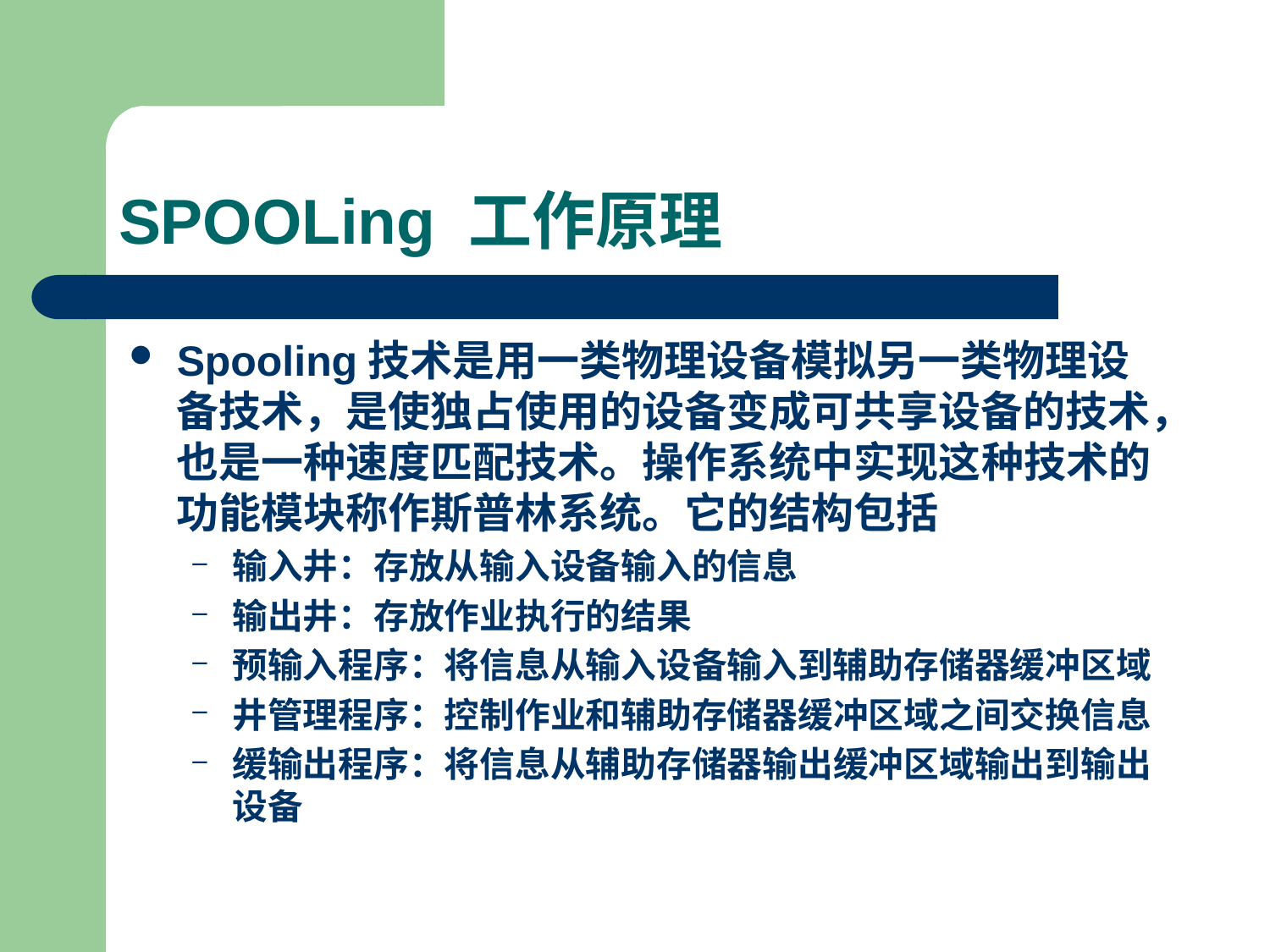

# SPOOLing 工作原理
Spooling技术是用一类物理设备模拟另一类物理设备技术，是使独占使用的设备变成可共享设备的技术，也是一种速度匹配技术。操作系统中实现这种技术的功能模块称作斯普林系统。它的结构包括
输入井：存放从输入设备输入的信息
输出井：存放作业执行的结果
预输入程序：将信息从输入设备输入到辅助存储器缓冲区域
井管理程序：控制作业和辅助存储器缓冲区域之间交换信息
缓输出程序：将信息从辅助存储器输出缓冲区域输出到输出设备